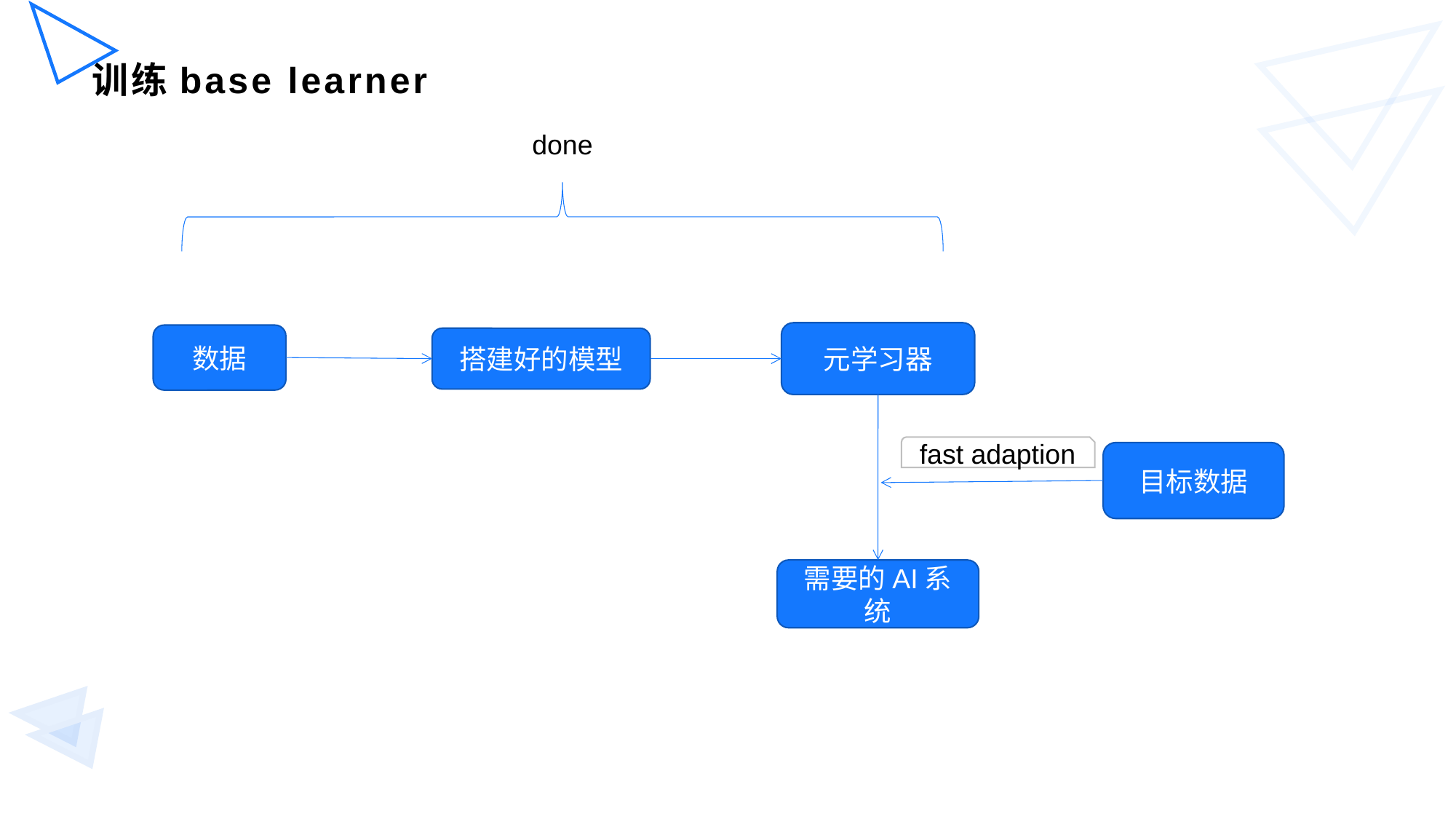

# 训练base learner
done
元学习器
数据
搭建好的模型
fast adaption
目标数据
需要的AI系统